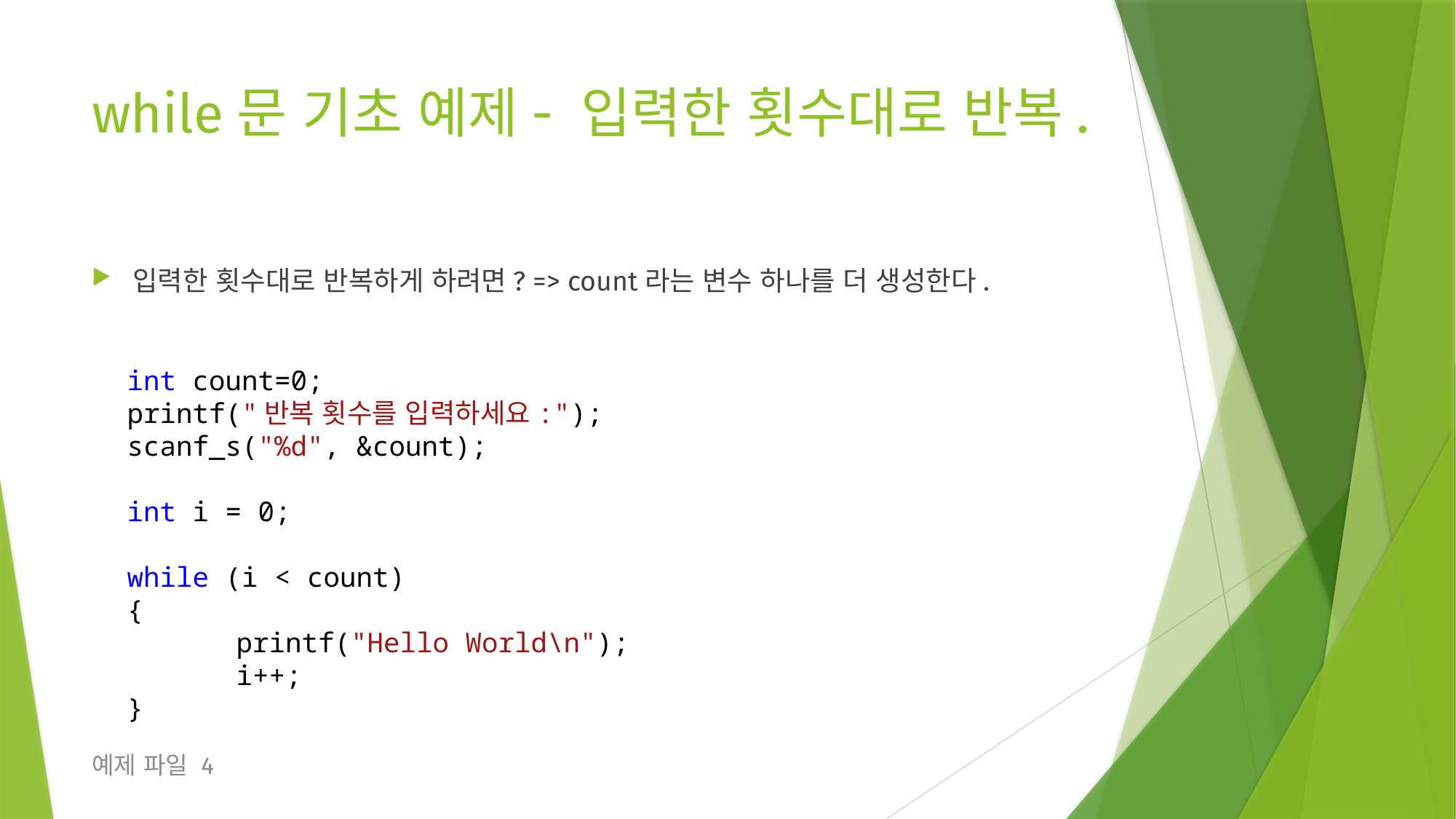

# while문 기초 예제- 입력한 횟수대로 반복.
입력한 횟수대로 반복하게 하려면? => count라는 변수 하나를 더 생성한다.
int count=0;
printf("반복 횟수를 입력하세요:");
scanf_s("%d", &count);

int i = 0;

while (i < count)
{
	printf("Hello World\n");
	i++;
}
예제 파일 4